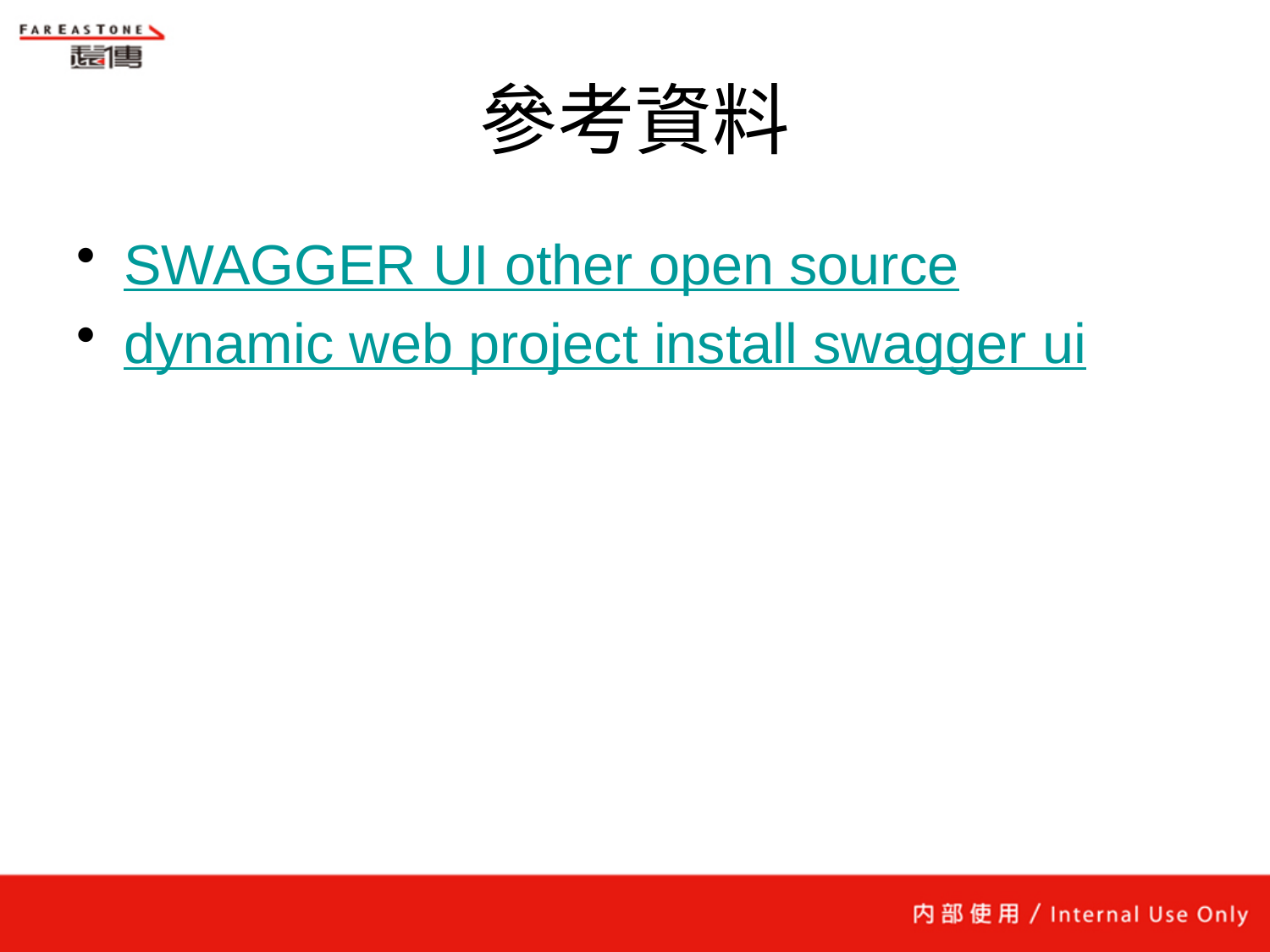

# 參考資料
SWAGGER UI other open source
dynamic web project install swagger ui